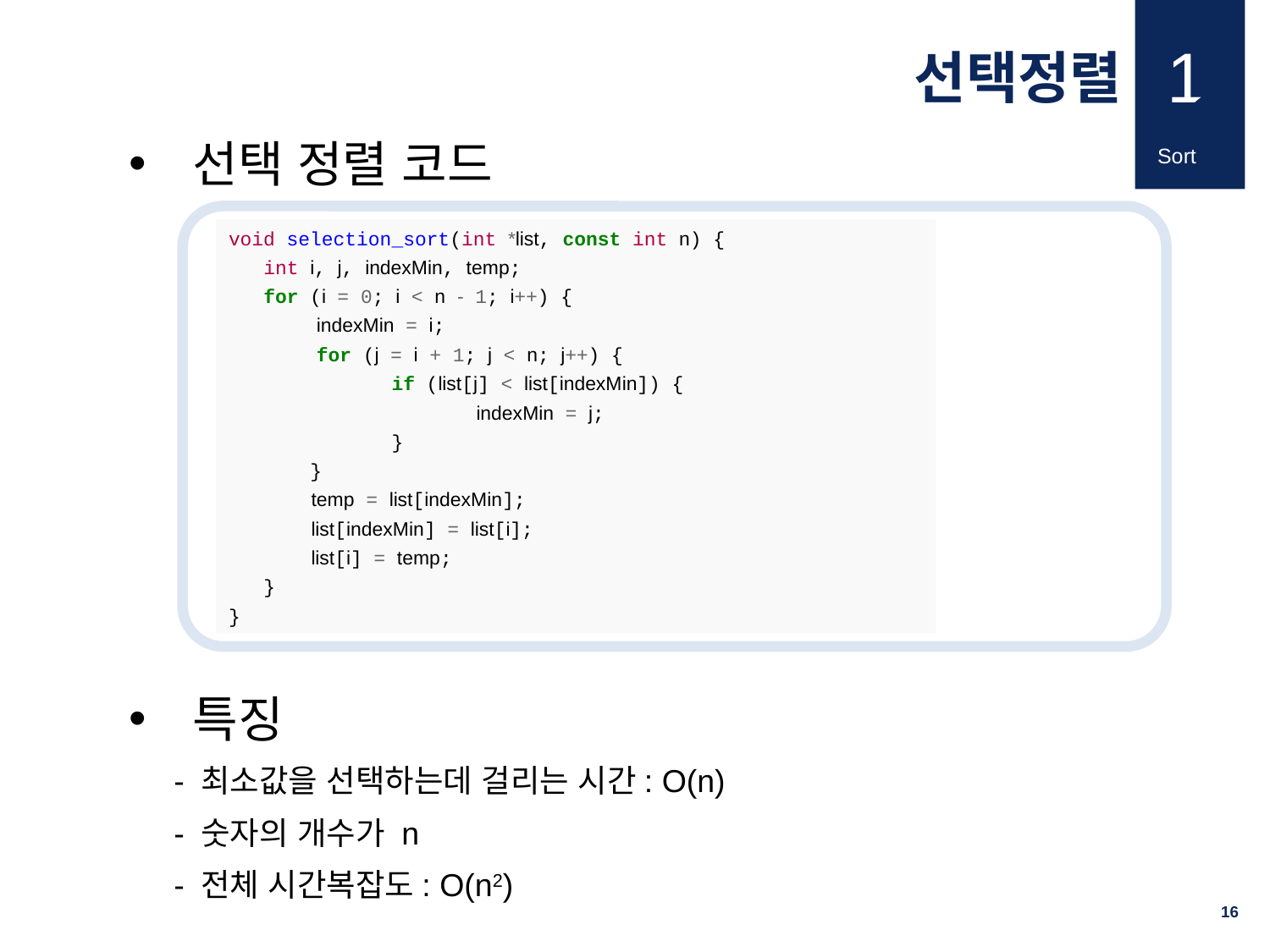

1

선택정렬
선택 정렬 코드
Sort

void selection_sort(int *list, const int n) {
   int i, j, indexMin, temp;
   for (i = 0; i < n - 1; i++) {
                indexMin = i;
                for (j = i + 1; j < n; j++) {
              if (list[j] < list[indexMin]) {
                                             indexMin = j;
              }
       }
               temp = list[indexMin];
               list[indexMin] = list[i];
               list[i] = temp;
   }
}
특징
     - 최소값을 선택하는데 걸리는 시간: O(n)
     - 숫자의 개수가 n
     - 전체 시간복잡도: O(n2)
16